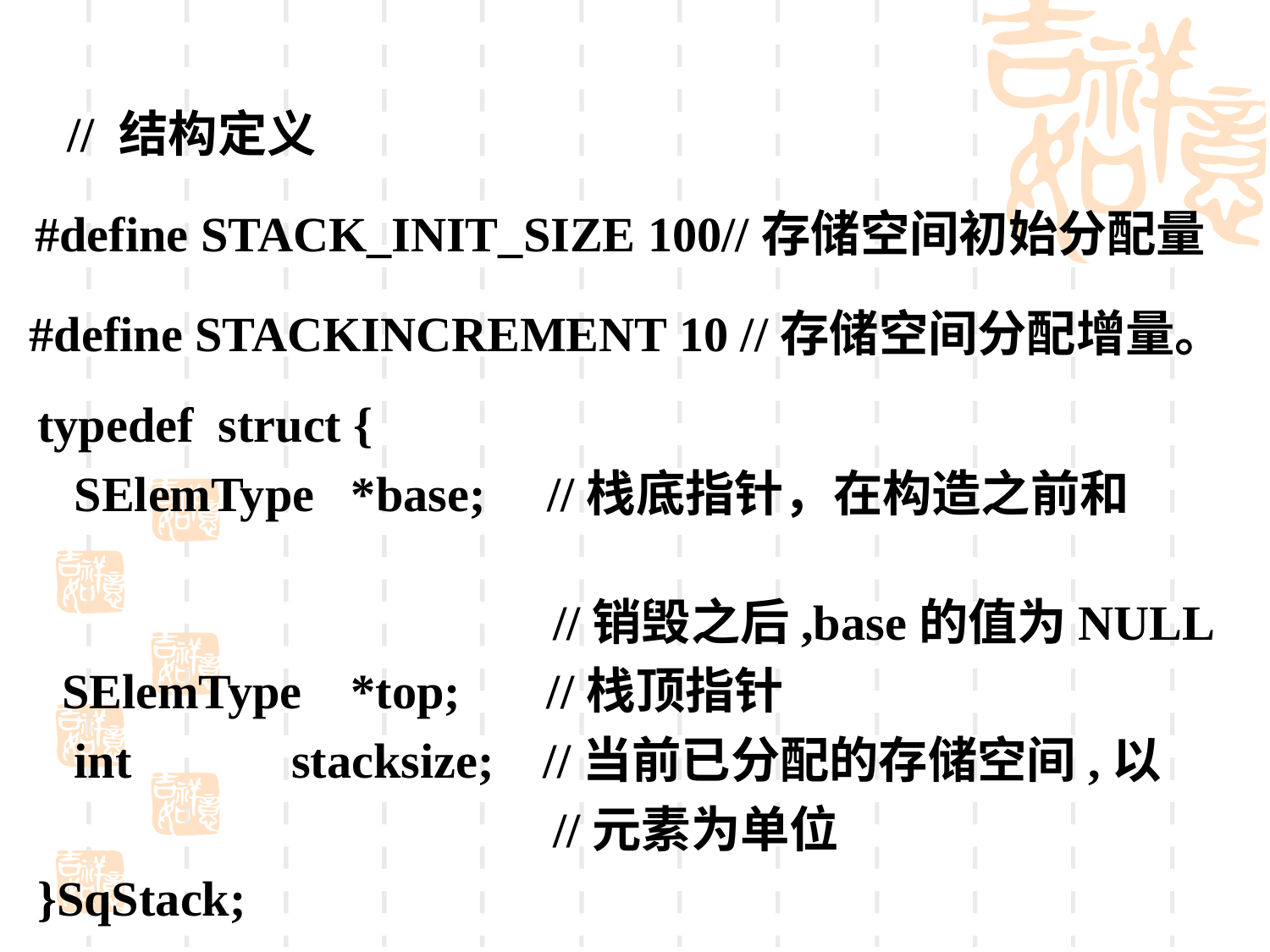

// 结构定义
#define STACK_INIT_SIZE 100//存储空间初始分配量
#define STACKINCREMENT 10 //存储空间分配增量。
typedef  struct {
   SElemType   *base;     //栈底指针，在构造之前和
                                          //销毁之后,base的值为NULL
  SElemType    *top;       //栈顶指针
   int             stacksize;    //当前已分配的存储空间,以
                                          //元素为单位
}SqStack;